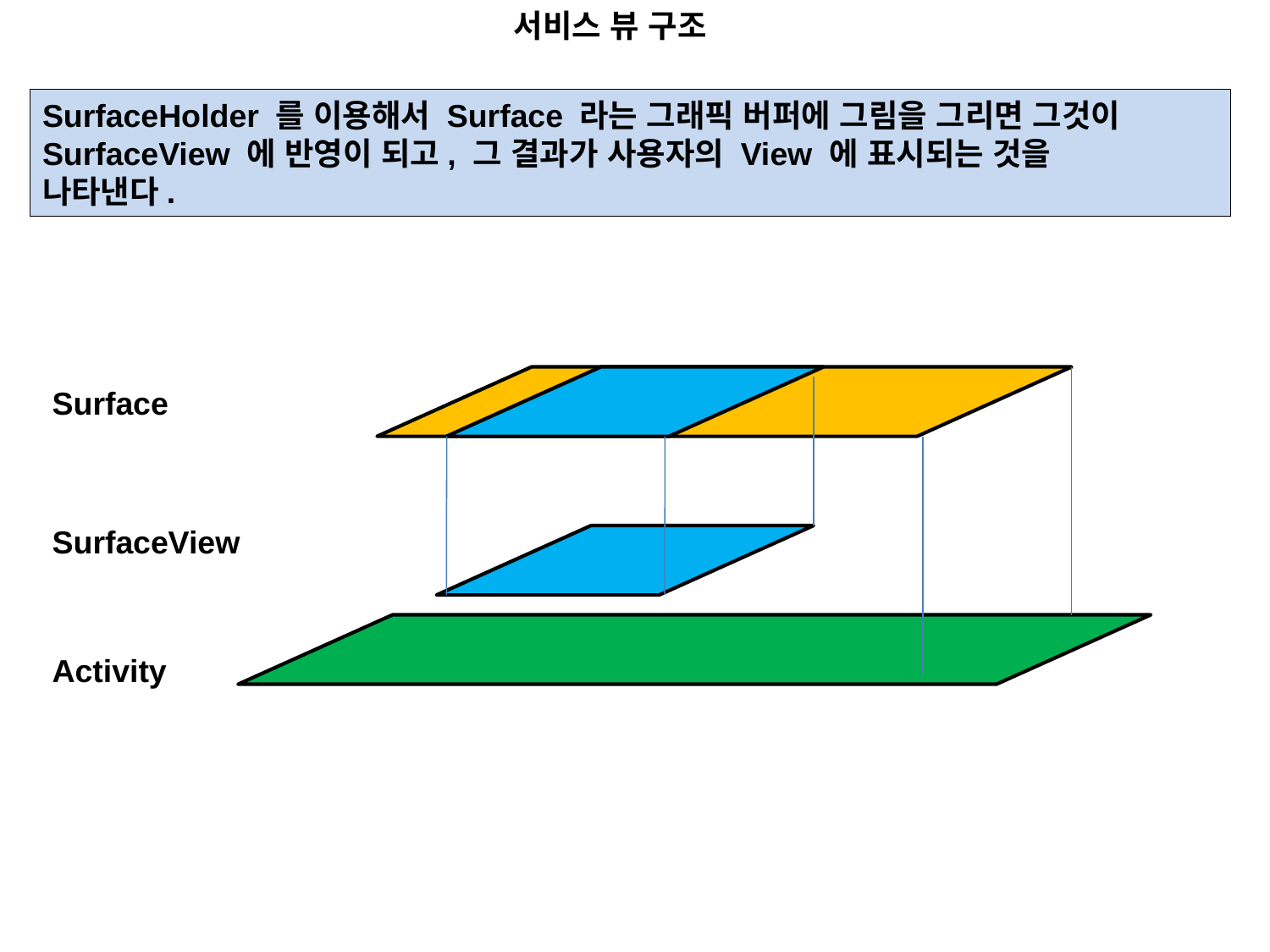

서비스 뷰 구조
SurfaceHolder 를 이용해서 Surface 라는 그래픽 버퍼에 그림을 그리면 그것이
SurfaceView 에 반영이 되고, 그 결과가 사용자의 View 에 표시되는 것을
나타낸다.

Surface
SurfaceView

Activity